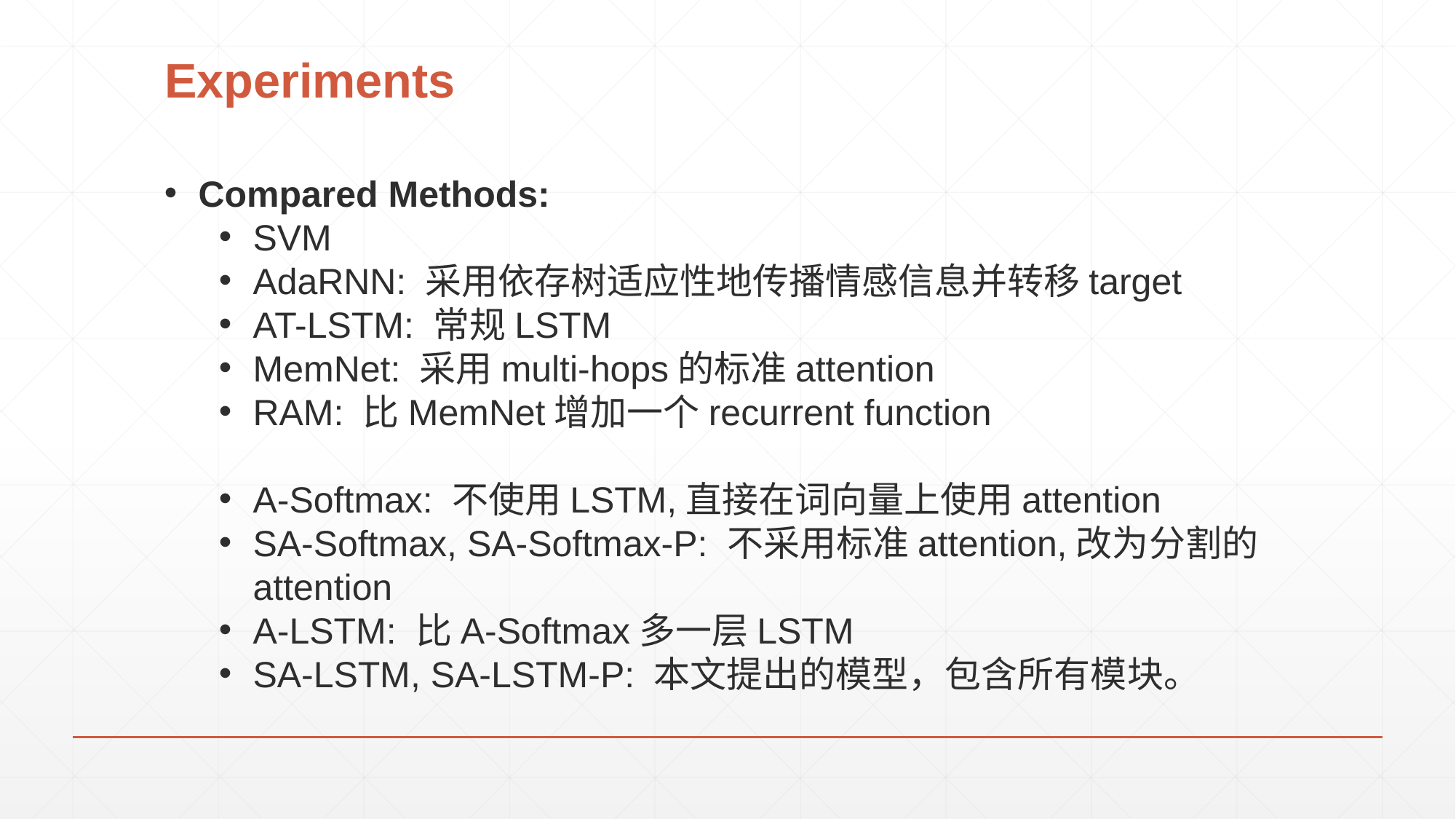

# Experiments
Compared Methods:
SVM
AdaRNN: 采用依存树适应性地传播情感信息并转移target
AT-LSTM: 常规LSTM
MemNet: 采用multi-hops的标准attention
RAM: 比MemNet增加一个recurrent function

A-Softmax: 不使用LSTM,直接在词向量上使用attention
SA-Softmax, SA-Softmax-P: 不采用标准attention,改为分割的attention
A-LSTM: 比A-Softmax多一层LSTM
SA-LSTM, SA-LSTM-P: 本文提出的模型，包含所有模块。